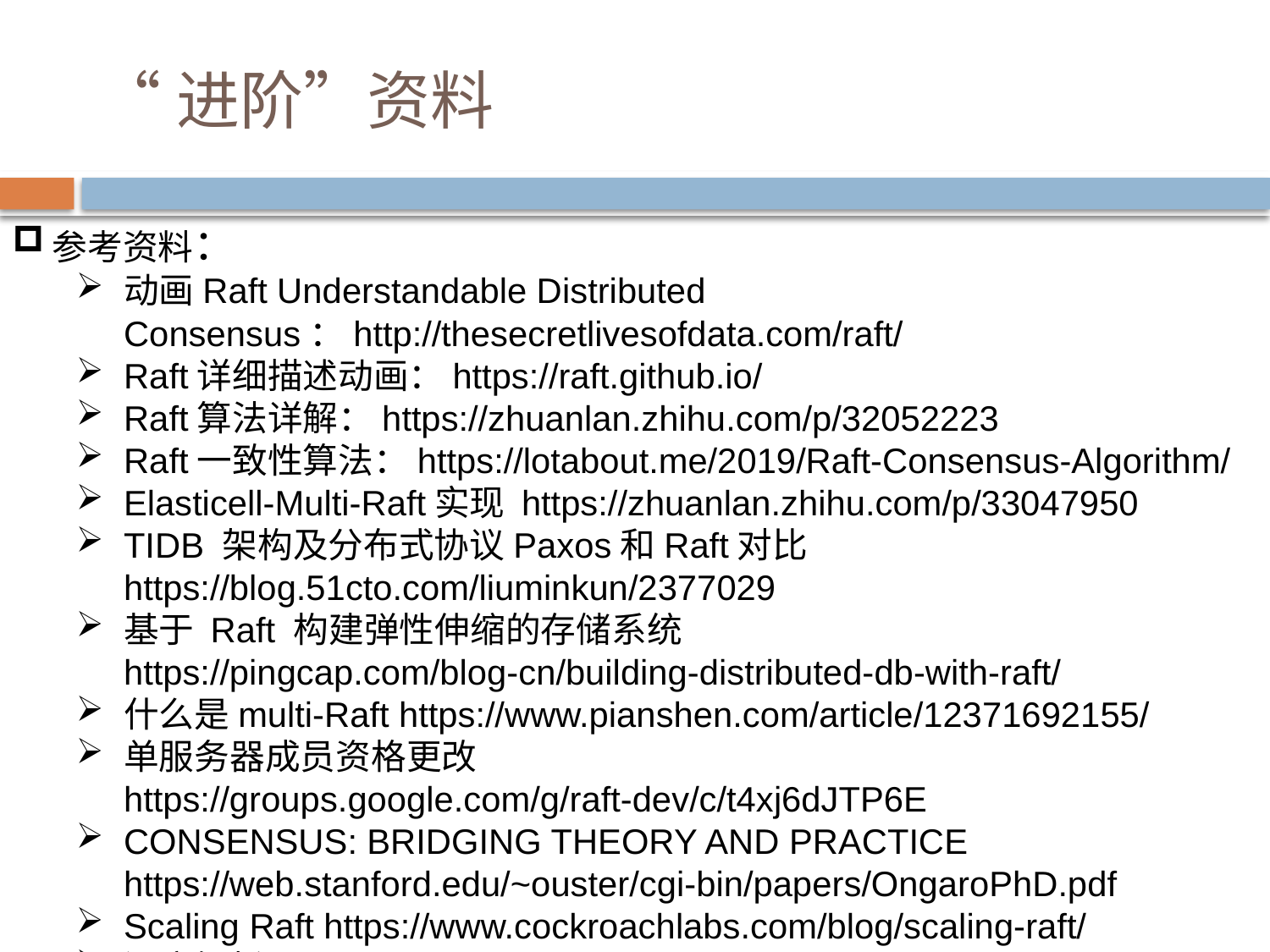

# “进阶”资料
28
参考资料：
动画Raft Understandable Distributed Consensus：http://thesecretlivesofdata.com/raft/
Raft详细描述动画：https://raft.github.io/
Raft算法详解：https://zhuanlan.zhihu.com/p/32052223
Raft一致性算法：https://lotabout.me/2019/Raft-Consensus-Algorithm/
Elasticell-Multi-Raft实现 https://zhuanlan.zhihu.com/p/33047950
TIDB 架构及分布式协议Paxos和Raft对比 https://blog.51cto.com/liuminkun/2377029
基于 Raft 构建弹性伸缩的存储系统 https://pingcap.com/blog-cn/building-distributed-db-with-raft/
什么是multi-Raft https://www.pianshen.com/article/12371692155/
单服务器成员资格更改 https://groups.google.com/g/raft-dev/c/t4xj6dJTP6E
CONSENSUS: BRIDGING THEORY AND PRACTICE https://web.stanford.edu/~ouster/cgi-bin/papers/OngaroPhD.pdf
Scaling Raft https://www.cockroachlabs.com/blog/scaling-raft/
深度解析Raft https://juejin.cn/post/6907151199141625870#heading-14